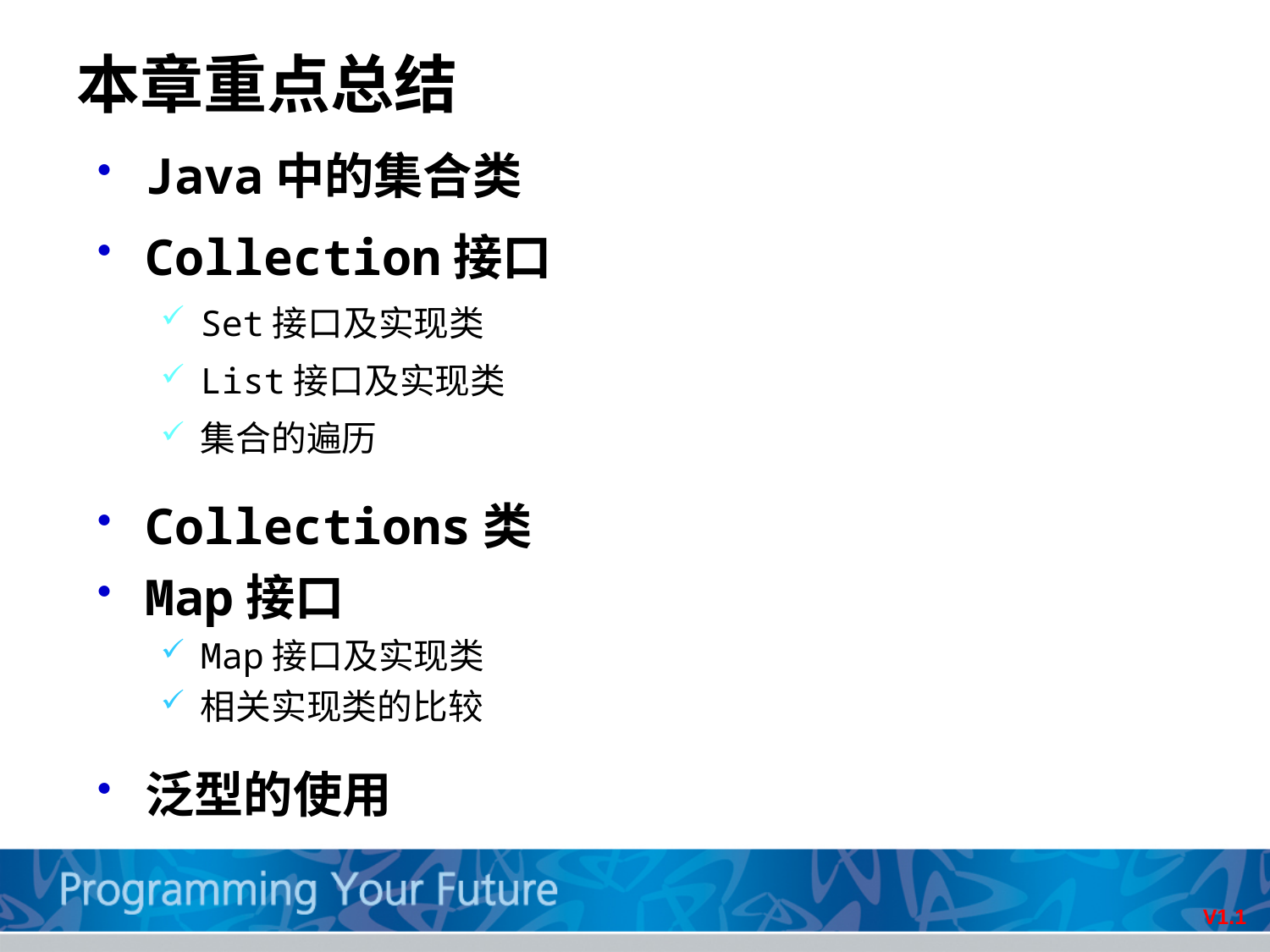

# 本章重点总结
Java中的集合类
Collection接口
Set接口及实现类
List接口及实现类
集合的遍历
Collections类
Map接口
Map接口及实现类
相关实现类的比较
泛型的使用